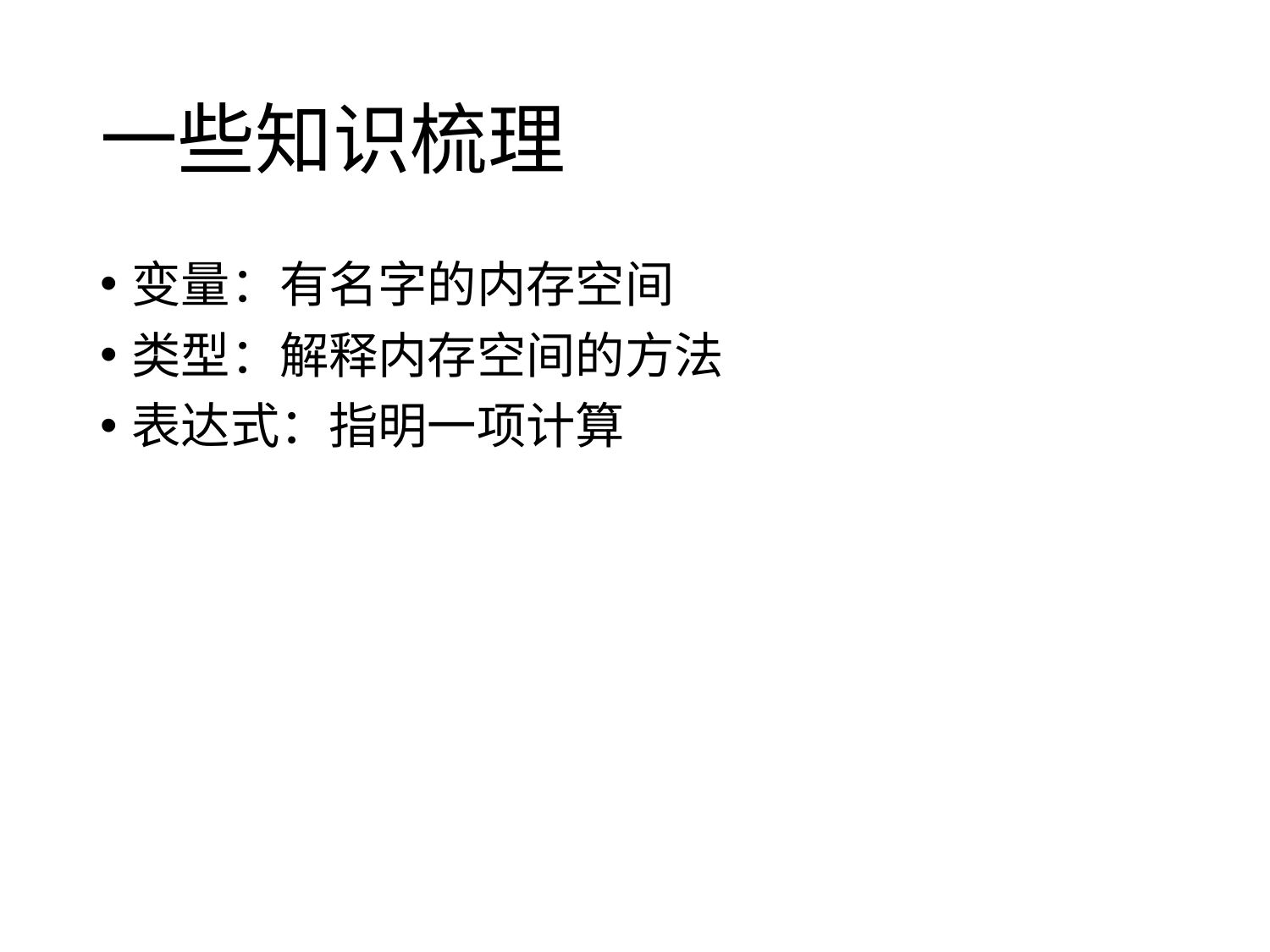

# 一些知识梳理
变量：有名字的内存空间
类型：解释内存空间的方法
表达式：指明一项计算